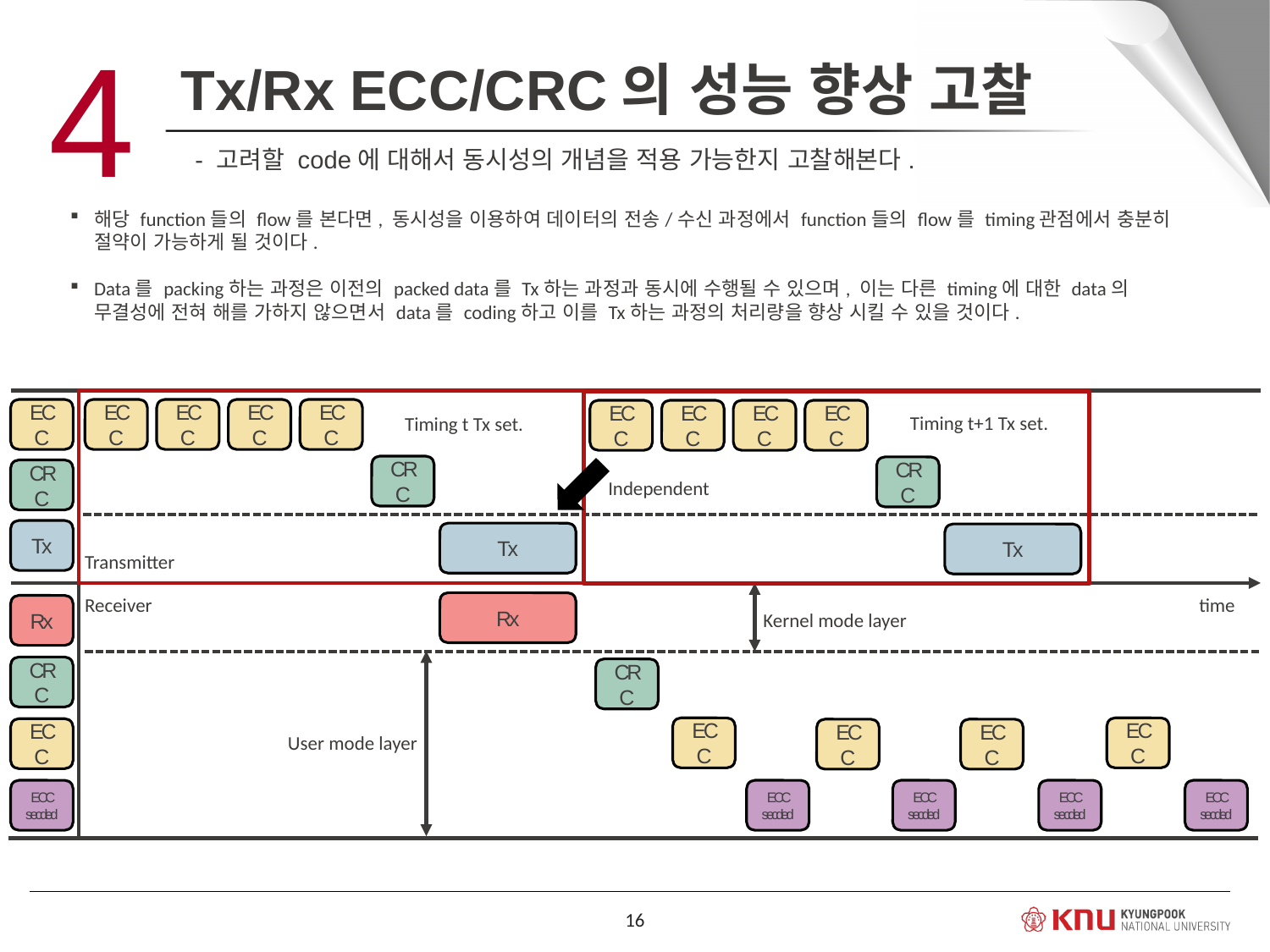

4
Tx/Rx ECC/CRC의 성능 향상 고찰
- 고려할 code에 대해서 동시성의 개념을 적용 가능한지 고찰해본다.
해당 function들의 flow를 본다면, 동시성을 이용하여 데이터의 전송/수신 과정에서 function들의 flow를 timing관점에서 충분히 절약이 가능하게 될 것이다.

Data를 packing하는 과정은 이전의 packed data를 Tx하는 과정과 동시에 수행될 수 있으며, 이는 다른 timing에 대한 data의 무결성에 전혀 해를 가하지 않으면서 data를 coding하고 이를 Tx하는 과정의 처리량을 향상 시킬 수 있을 것이다.

ECC
ECC
ECC
ECC
ECC
ECC
ECC
ECC
ECC
Timing t+1 Tx set.
Timing t Tx set.

CRC
CRC
CRC
Independent
Tx
Tx
Tx
Transmitter
Receiver
time
Rx
Rx
Kernel mode layer
CRC
CRC
ECC
ECC
ECC
ECC
ECC
User mode layer
ECC secded
ECC secded
ECC secded
ECC secded
ECC secded
16